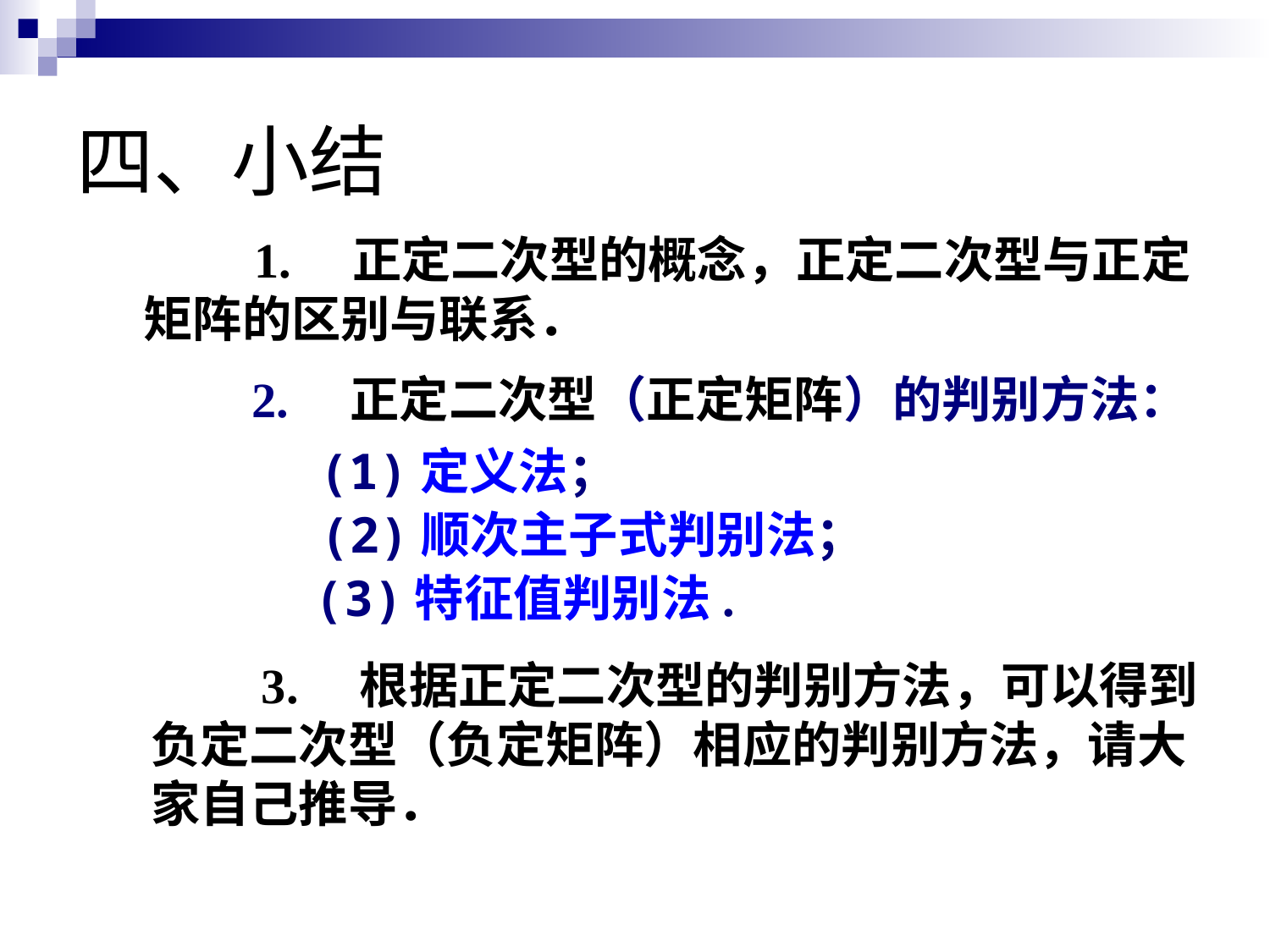

# 四、小结
　　1.　正定二次型的概念，正定二次型与正定
矩阵的区别与联系．
2.　正定二次型（正定矩阵）的判别方法：
(1)定义法；
(2)顺次主子式判别法；
(3)特征值判别法.
　　3.　根据正定二次型的判别方法，可以得到
负定二次型（负定矩阵）相应的判别方法，请大
家自己推导．